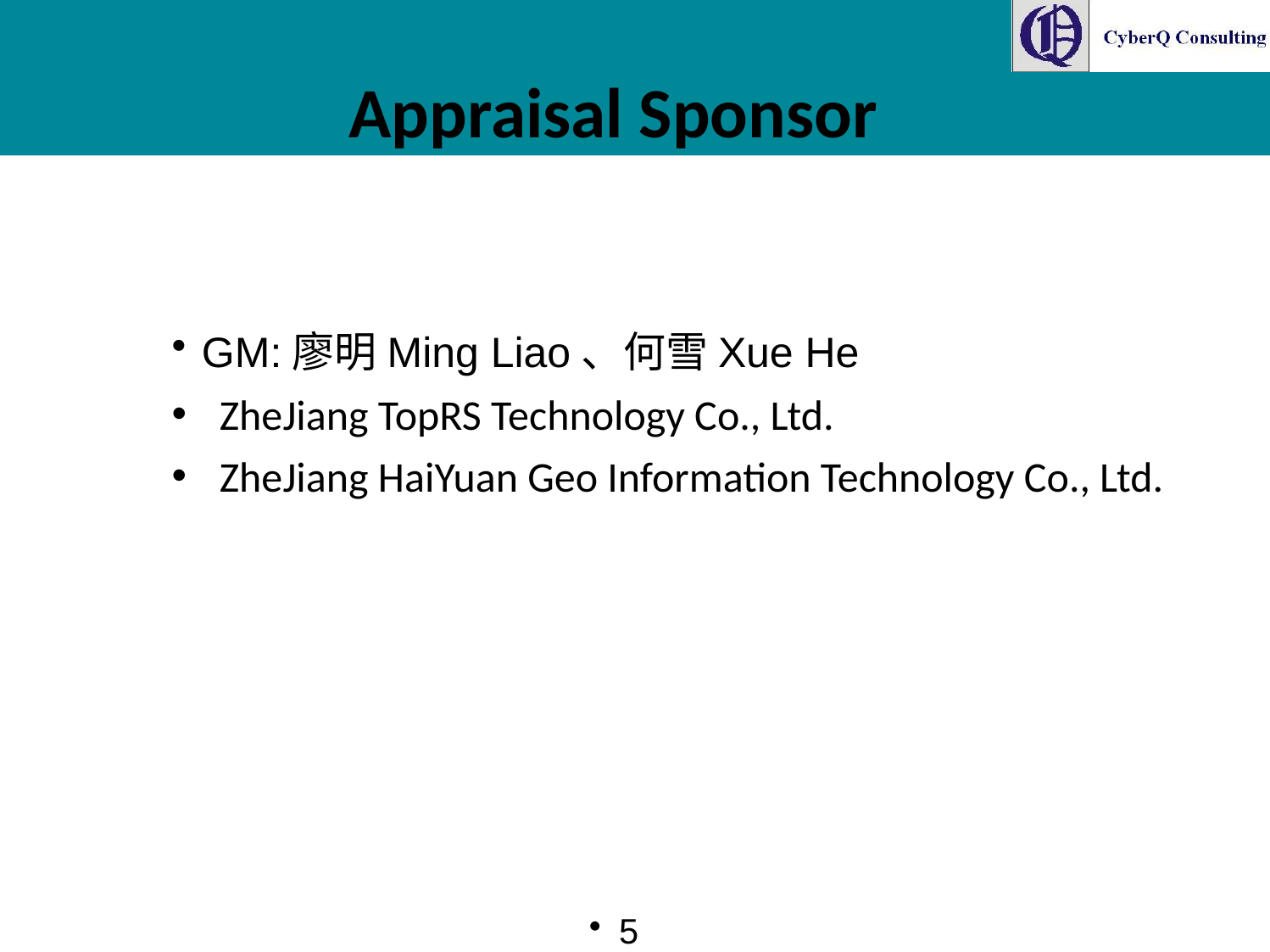

Appraisal Sponsor
GM:廖明Ming Liao、何雪Xue He
ZheJiang TopRS Technology Co., Ltd.
ZheJiang HaiYuan Geo Information Technology Co., Ltd.

5